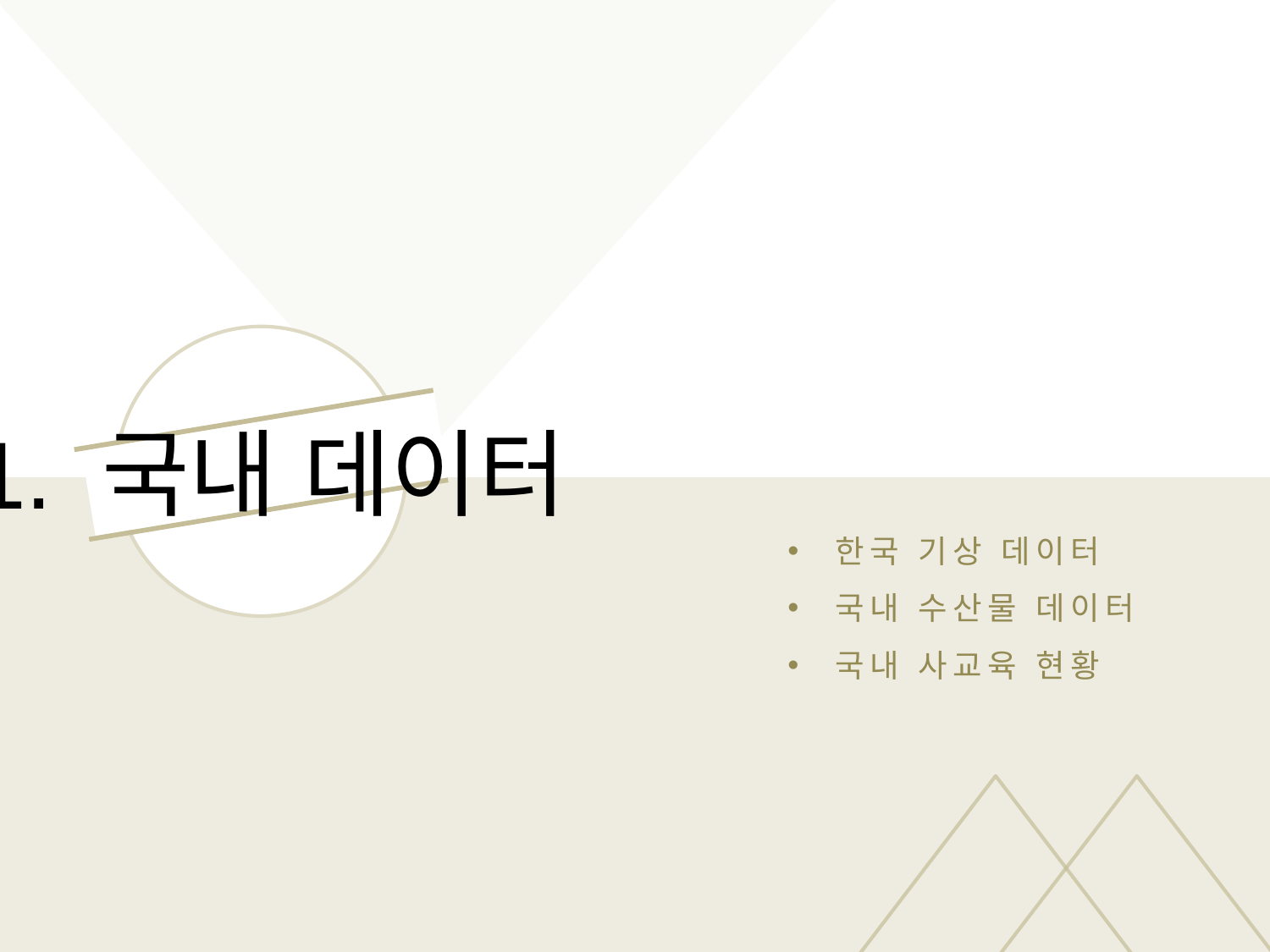

1. 국내 데이터

한국 기상 데이터
국내 수산물 데이터
국내 사교육 현황